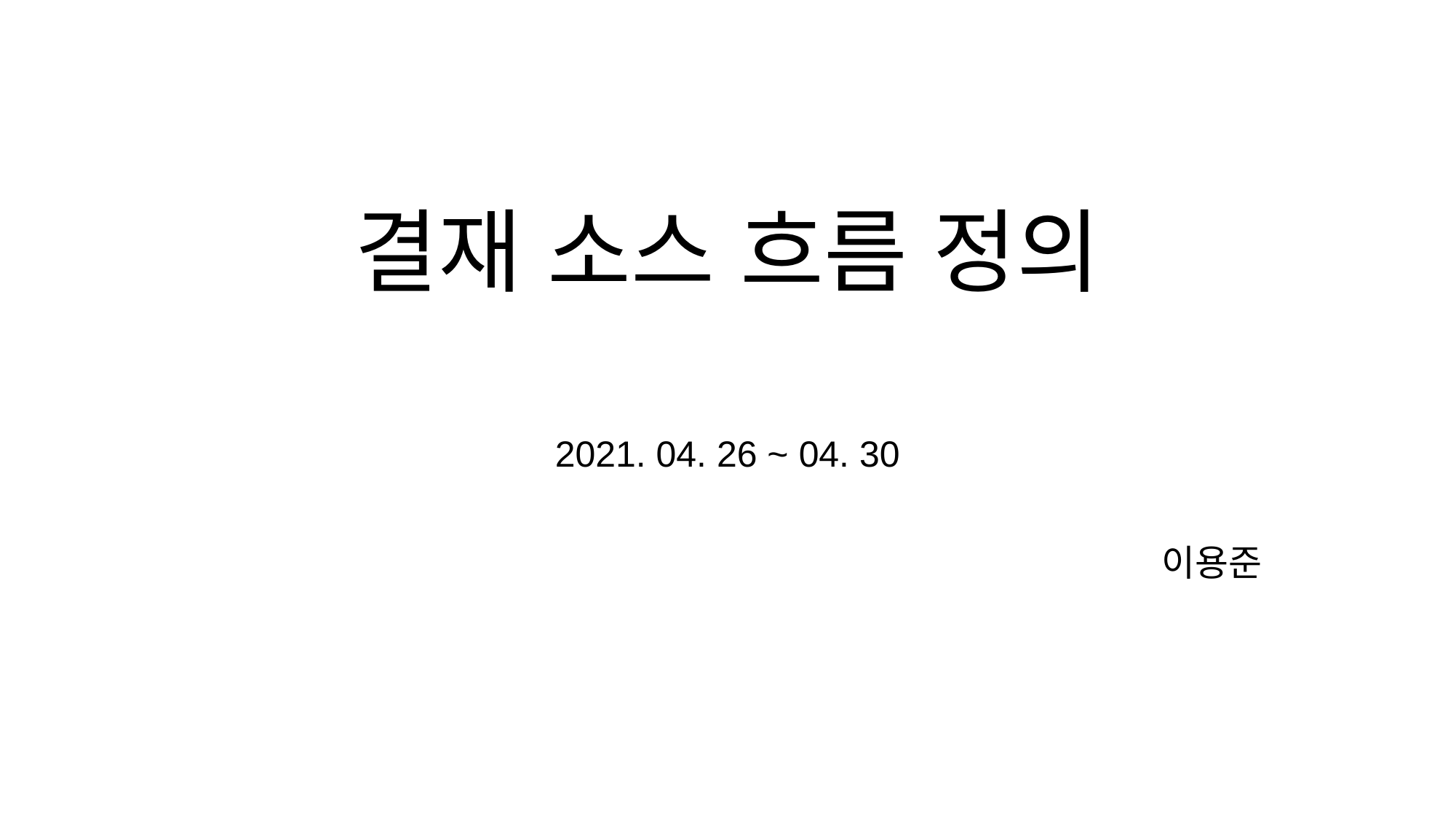

# 결재 소스 흐름 정의
2021. 04. 26 ~ 04. 30

이용준